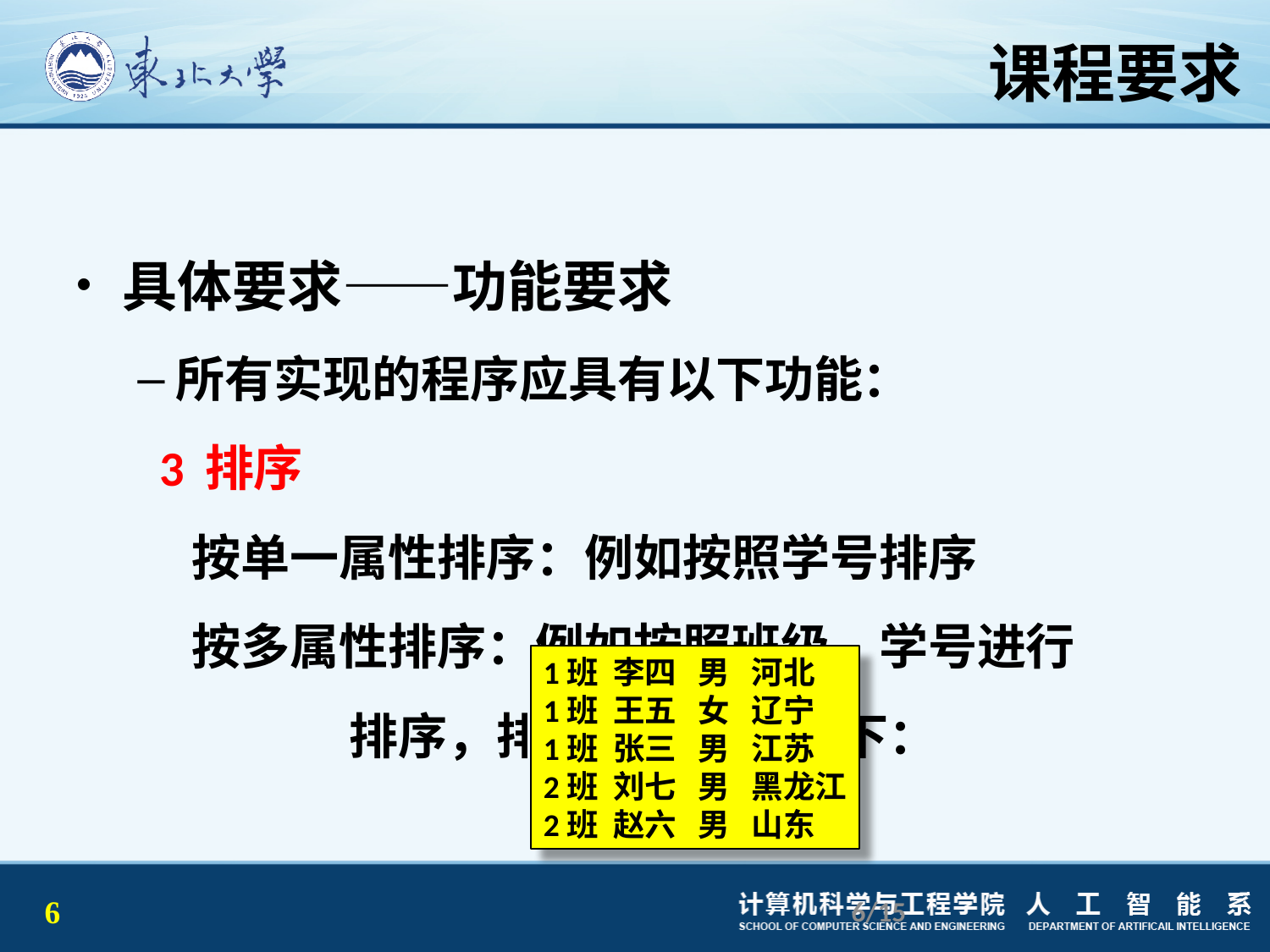

# 课程要求
具体要求——功能要求
所有实现的程序应具有以下功能：
  3 排序
    按单一属性排序：例如按照学号排序
    按多属性排序：例如按照班级、学号进行
                  排序，排序结果示例如下：

1班  李四   男   河北
1班  王五   女   辽宁
1班  张三   男   江苏
2班  刘七   男   黑龙江
2班  赵六   男   山东
6